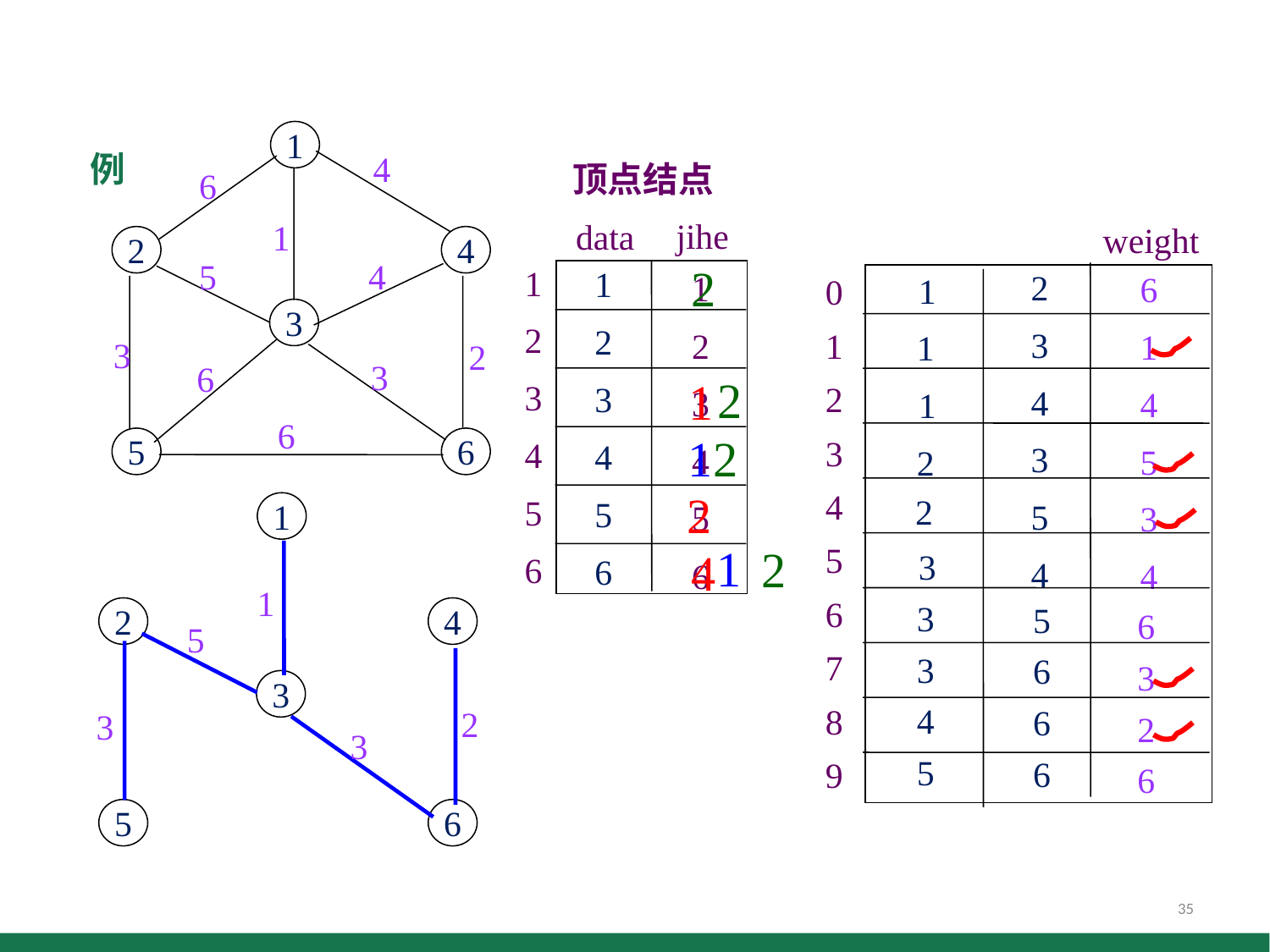

1
例
4

6

1
2
4
4
5

3
3
2

3
6
6
5
6

顶点结点
jihe
data
1
2
3
4
5
6
1
2
3
4
5
6
1
2
3
4
5
6

weight
2
2
3
4
3
5
4
6
1
4
5
3
4
1
1
1
2
2
3

0
1
2
3
4
5
6
7
8
9

2
1

1
2

2

1

1
2

4

1

3
3
4
5
5
6
6
6
2
4
6
3
2
6
5

3

2

3

3

5
6
35